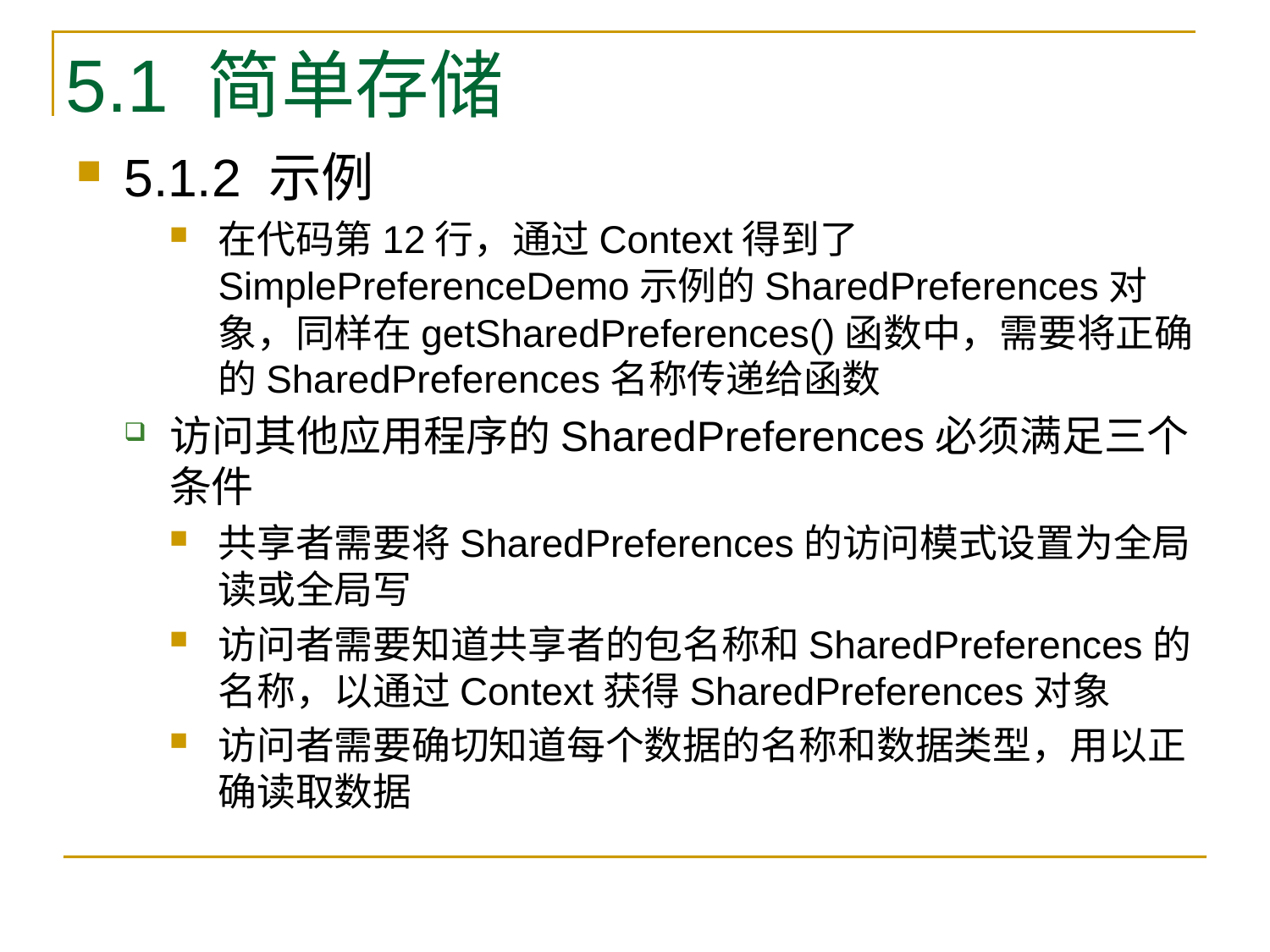

# 5.1 简单存储
5.1.2 示例
在代码第12行，通过Context得到了SimplePreferenceDemo示例的SharedPreferences对象，同样在getSharedPreferences()函数中，需要将正确的SharedPreferences名称传递给函数
访问其他应用程序的SharedPreferences必须满足三个条件
共享者需要将SharedPreferences的访问模式设置为全局读或全局写
访问者需要知道共享者的包名称和SharedPreferences的名称，以通过Context获得SharedPreferences对象
访问者需要确切知道每个数据的名称和数据类型，用以正确读取数据